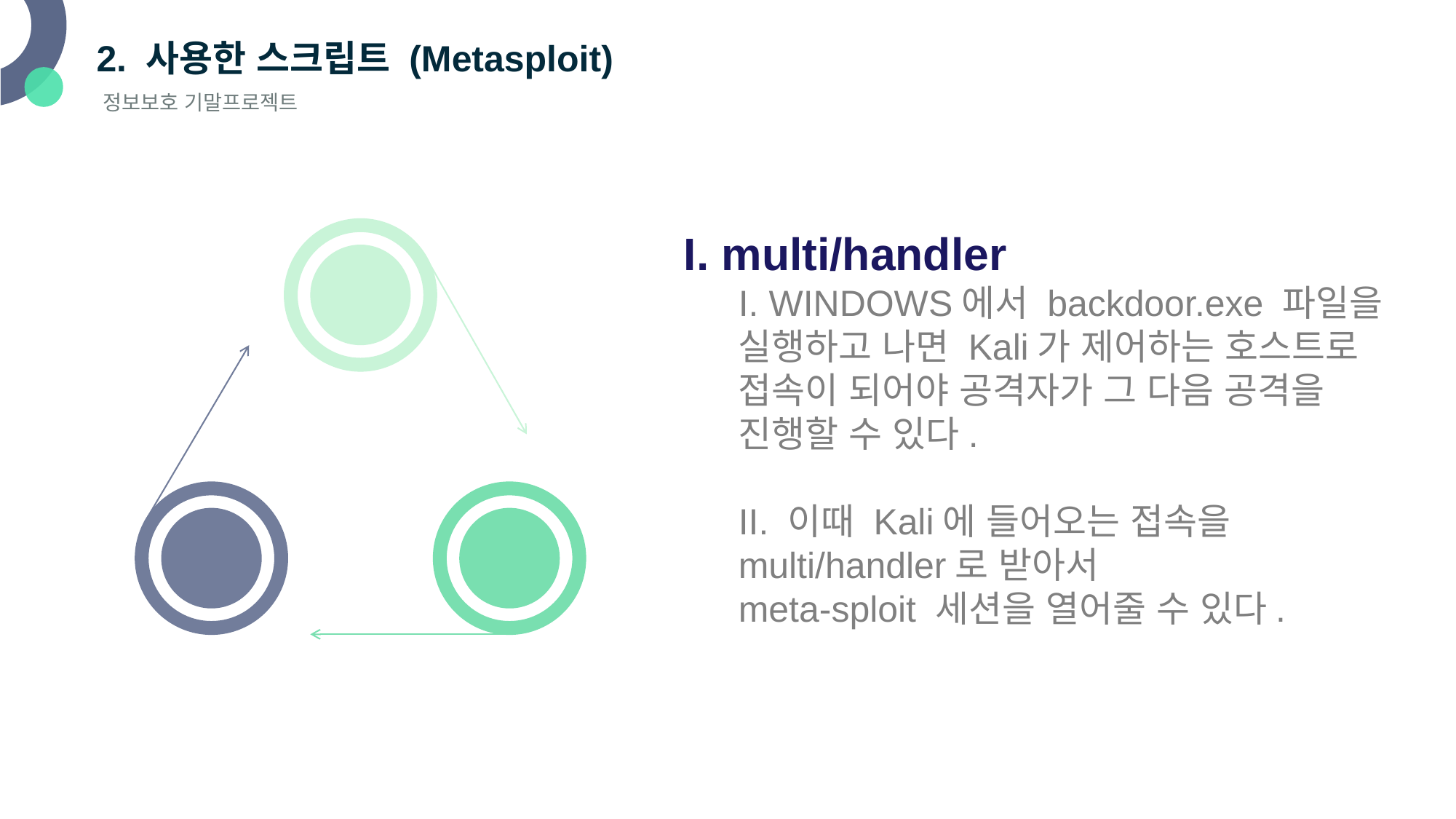

# 2. 사용한 스크립트 (Metasploit)
정보보호 기말프로젝트
I. multi/handler

I. WINDOWS에서 backdoor.exe 파일을 실행하고 나면 Kali가 제어하는 호스트로 접속이 되어야 공격자가 그 다음 공격을 진행할 수 있다.

II. 이때 Kali에 들어오는 접속을
multi/handler로 받아서
meta-sploit 세션을 열어줄 수 있다.